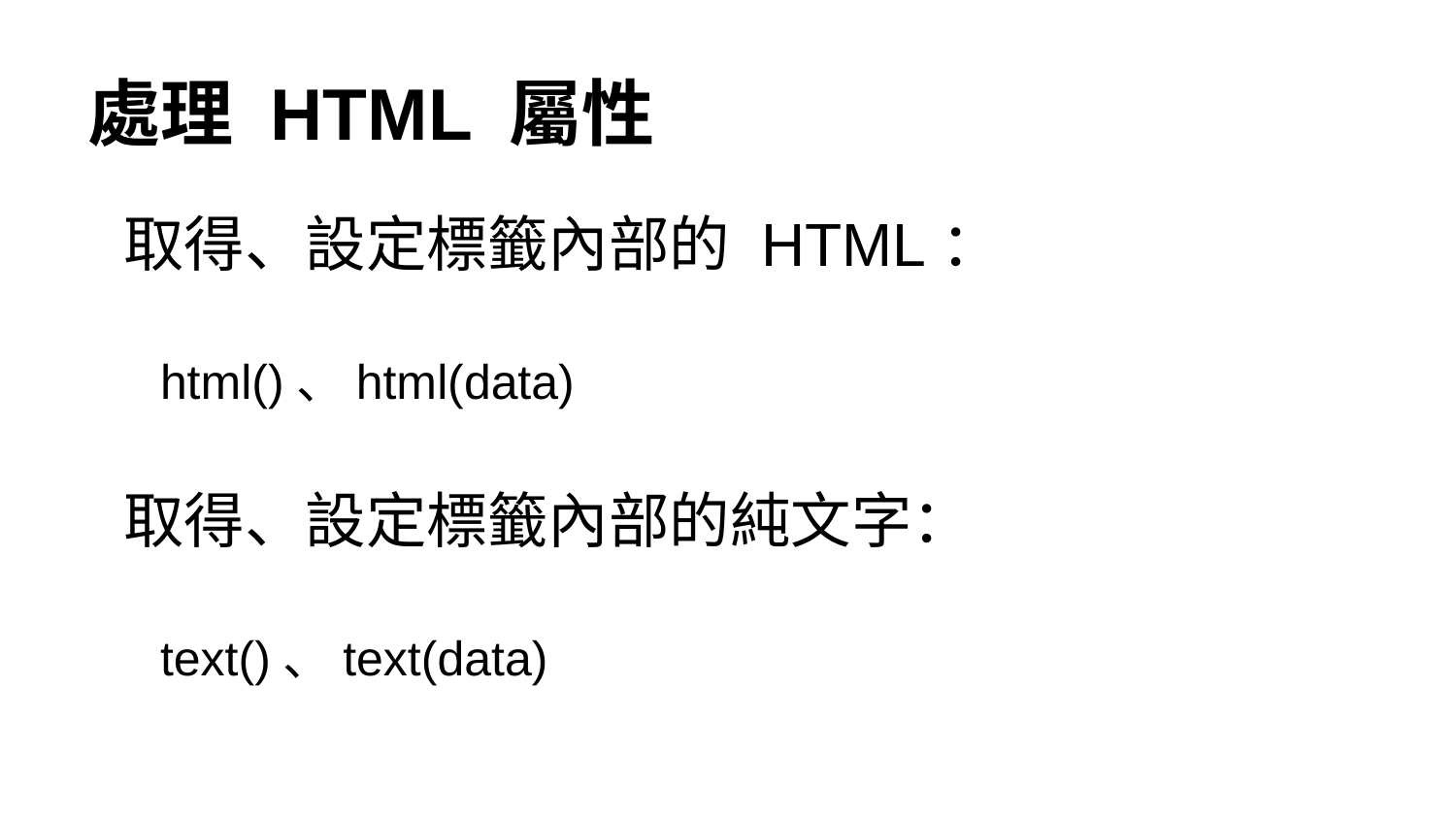

# 處理 HTML 屬性
取得、設定標籤內部的 HTML：
html()、html(data)

取得、設定標籤內部的純文字：
text()、text(data)